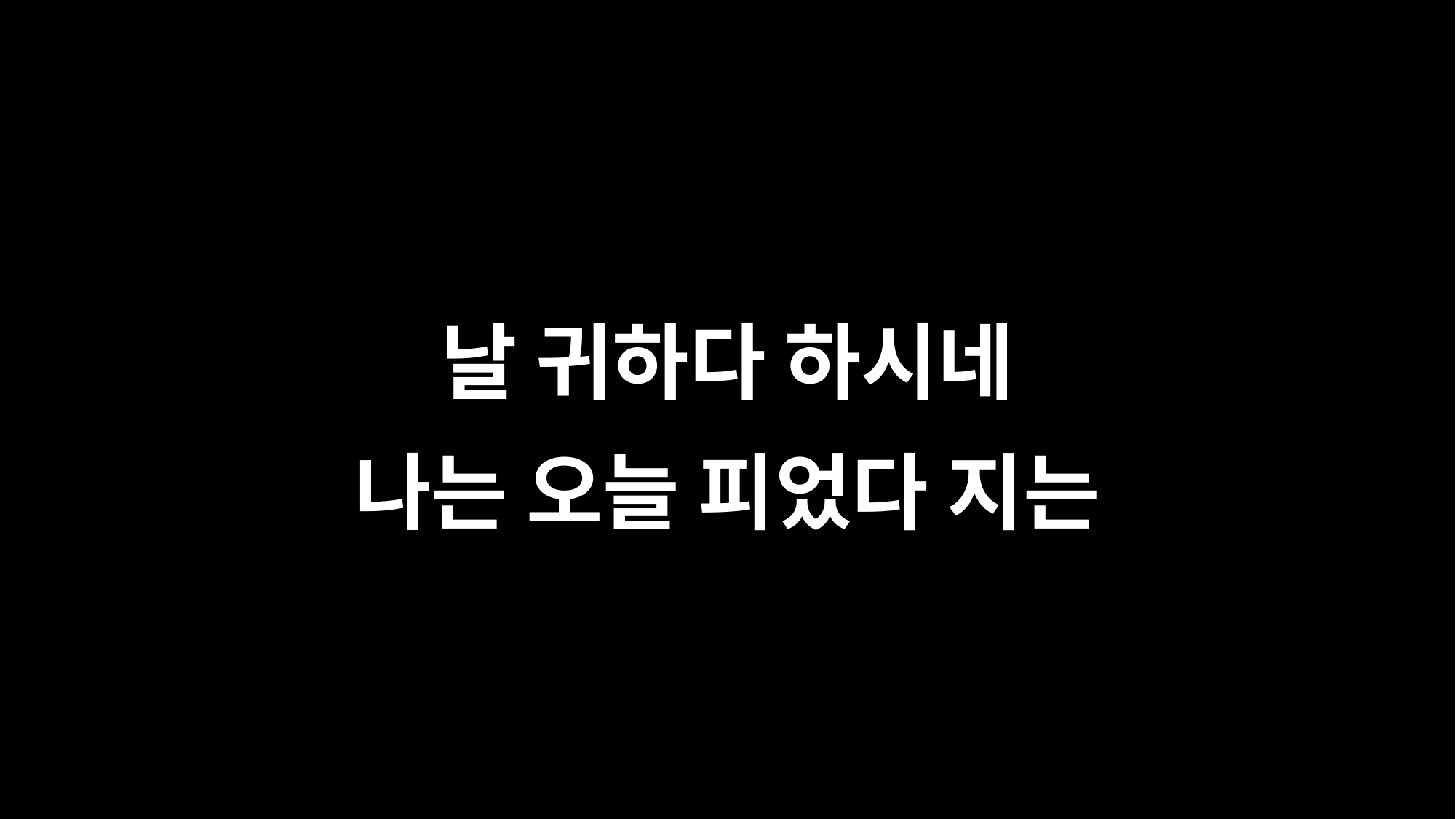

날 귀하다 하시네
나는 오늘 피었다 지는